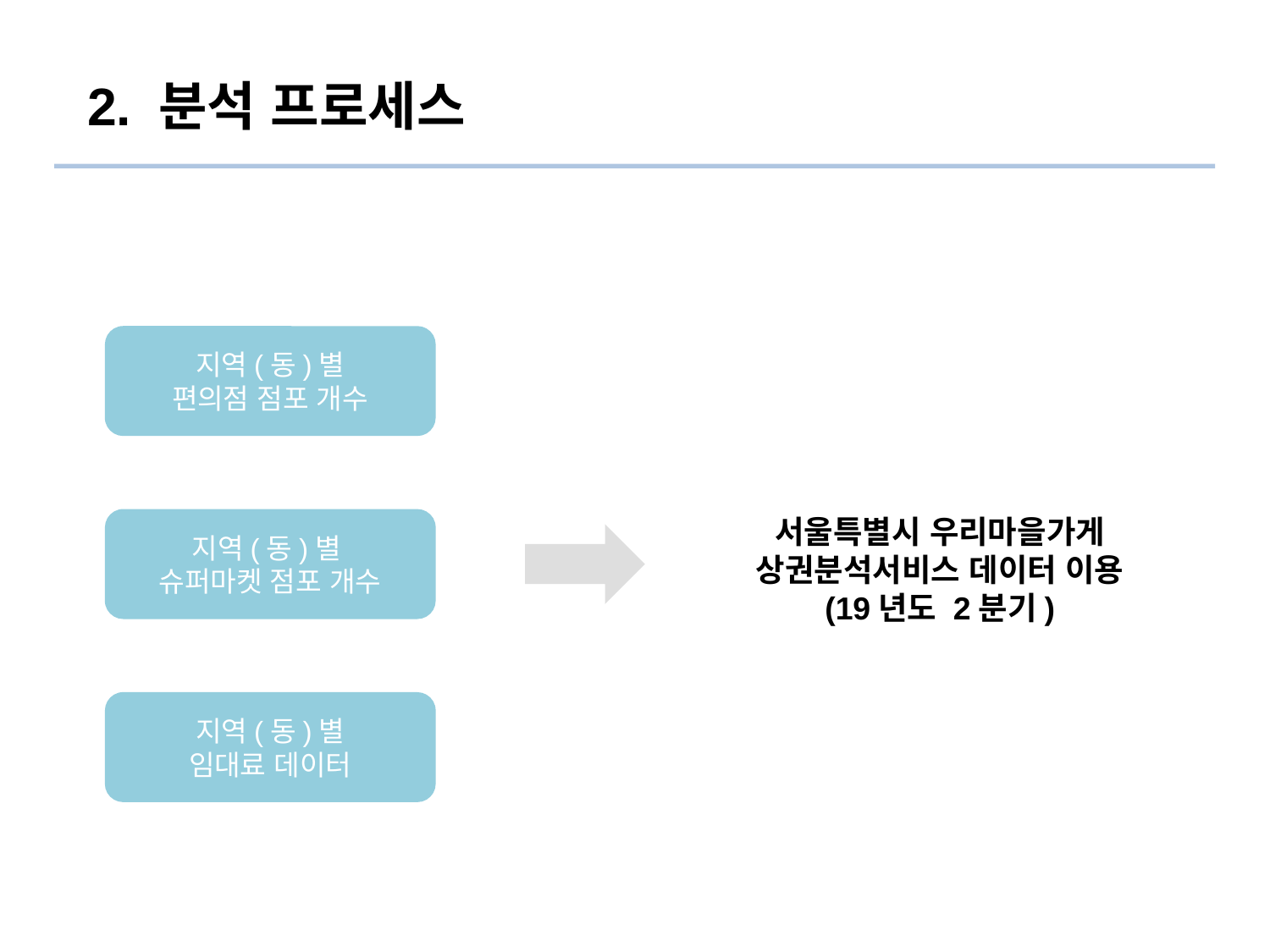

2. 분석 프로세스
지역(동)별
편의점 점포 개수
서울특별시 우리마을가게
상권분석서비스 데이터 이용
(19년도 2분기)
지역(동)별
슈퍼마켓 점포 개수

지역(동)별
임대료 데이터